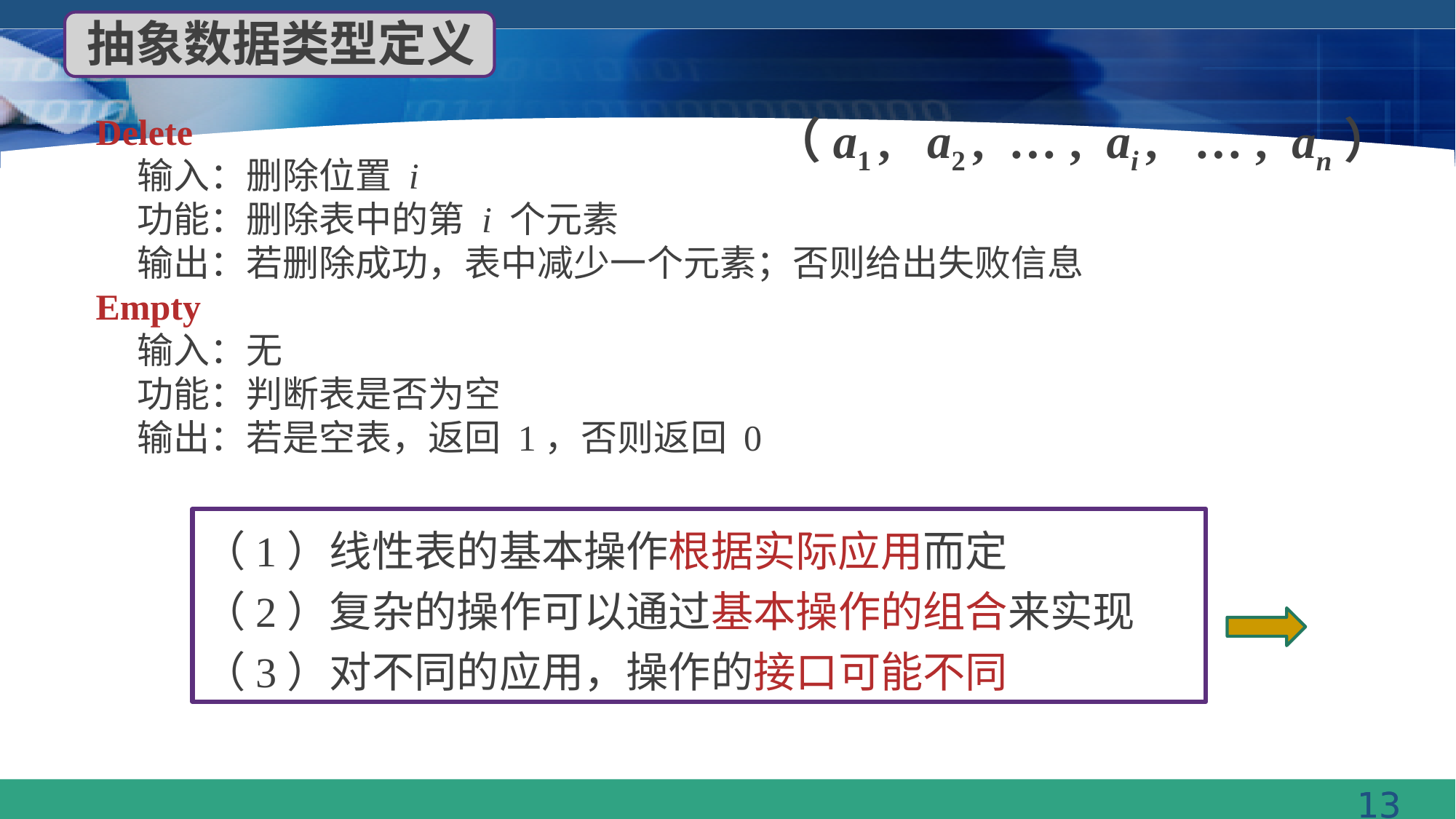

抽象数据类型定义

Delete
    输入：删除位置 i
    功能：删除表中的第 i 个元素
    输出：若删除成功，表中减少一个元素；否则给出失败信息
Empty
    输入：无
    功能：判断表是否为空
    输出：若是空表，返回 1，否则返回 0
（a1 ,   a2 ,  … ,  ai ,   … ,  an）
（1）线性表的基本操作根据实际应用而定
（2）复杂的操作可以通过基本操作的组合来实现
（3）对不同的应用，操作的接口可能不同